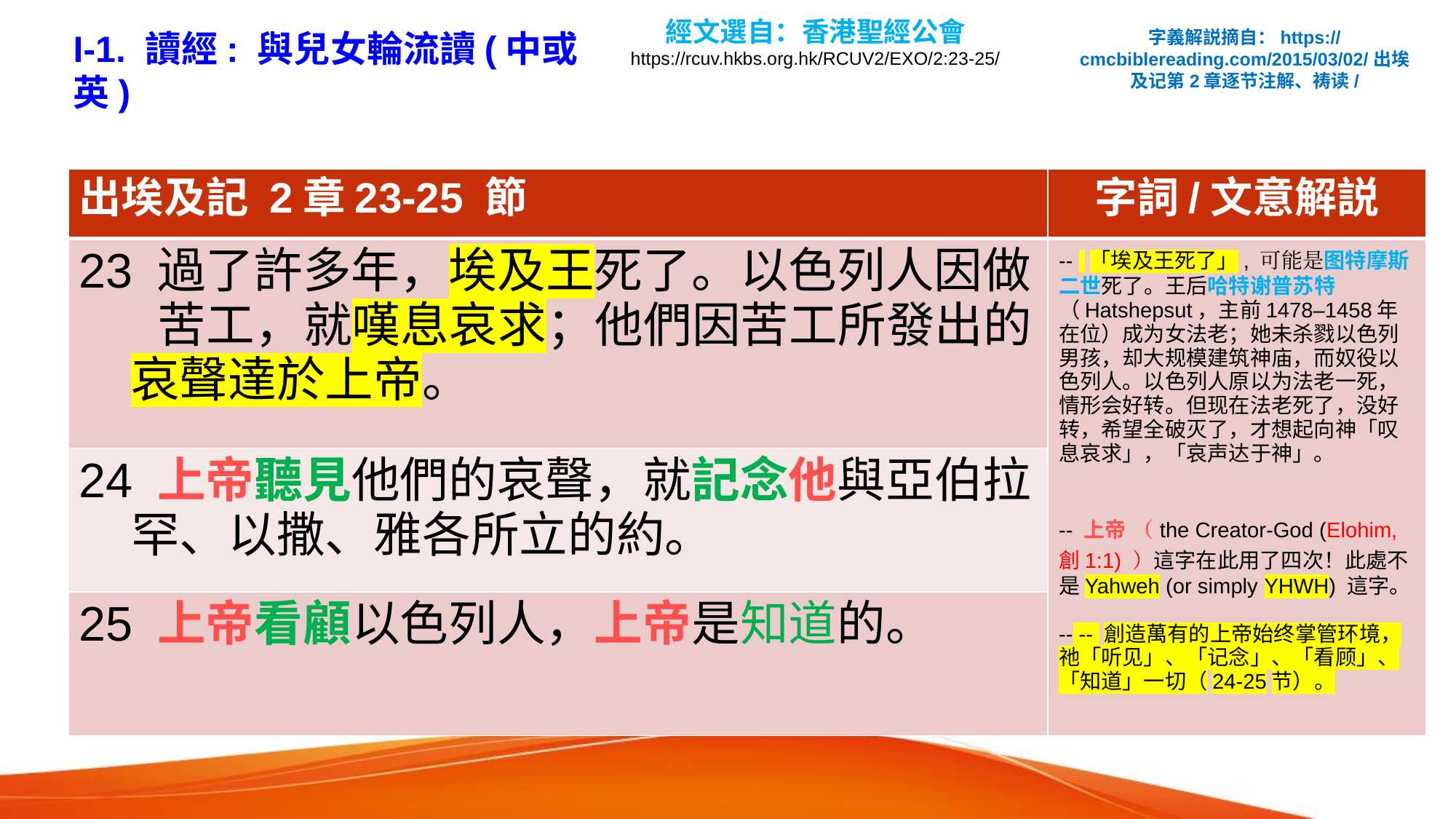

經文選自：香港聖經公會
https://rcuv.hkbs.org.hk/RCUV2/EXO/2:23-25/

I-1. 讀經: 與兒女輪流讀(中或英)
字義解説摘自：https://cmcbiblereading.com/2015/03/02/出埃及记第2章逐节注解、祷读/
| 出埃及記 2章23-25 節 | 字詞/文意解説 |
| --- | --- |
| 23 過了許多年，埃及王死了。以色列人因做 苦工，就嘆息哀求；他們因苦工所發出的哀聲達於上帝。 | -- 「埃及王死了」, 可能是图特摩斯二世死了。王后哈特谢普苏特（Hatshepsut，主前1478–1458年在位）成为女法老；她未杀戮以色列男孩，却大规模建筑神庙，而奴役以色列人。以色列人原以为法老一死，情形会好转。但现在法老死了，没好转，希望全破灭了，才想起向神「叹息哀求」，「哀声达于神」。 -- 上帝 （the Creator-God (Elohim, 創1:1) ）這字在此用了四次！此處不是Yahweh (or simply YHWH) 這字。 -- -- 創造萬有的上帝始终掌管环境，祂「听见」、「记念」、「看顾」、「知道」一切（24-25节）。 |
| 24 上帝聽見他們的哀聲，就記念他與亞伯拉罕、以撒、雅各所立的約。 |  |
| 25 上帝看顧以色列人，上帝是知道的。 |  |